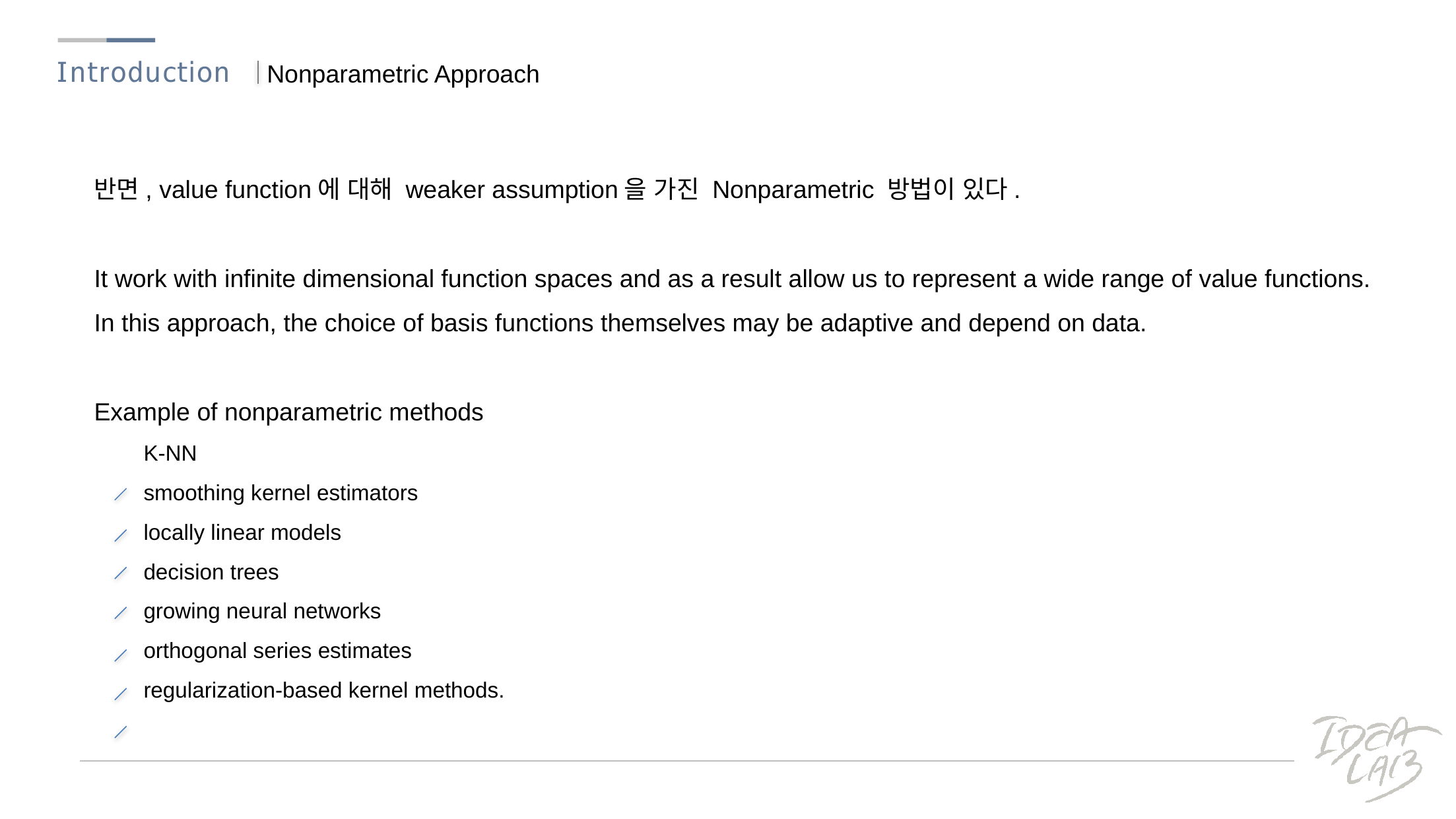

Introduction
Nonparametric Approach
반면, value function에 대해 weaker assumption을 가진 Nonparametric 방법이 있다.

It work with infinite dimensional function spaces and as a result allow us to represent a wide range of value functions.
In this approach, the choice of basis functions themselves may be adaptive and depend on data.

Example of nonparametric methods
K-NN
smoothing kernel estimators
locally linear models
decision trees
growing neural networks
orthogonal series estimates
regularization-based kernel methods.